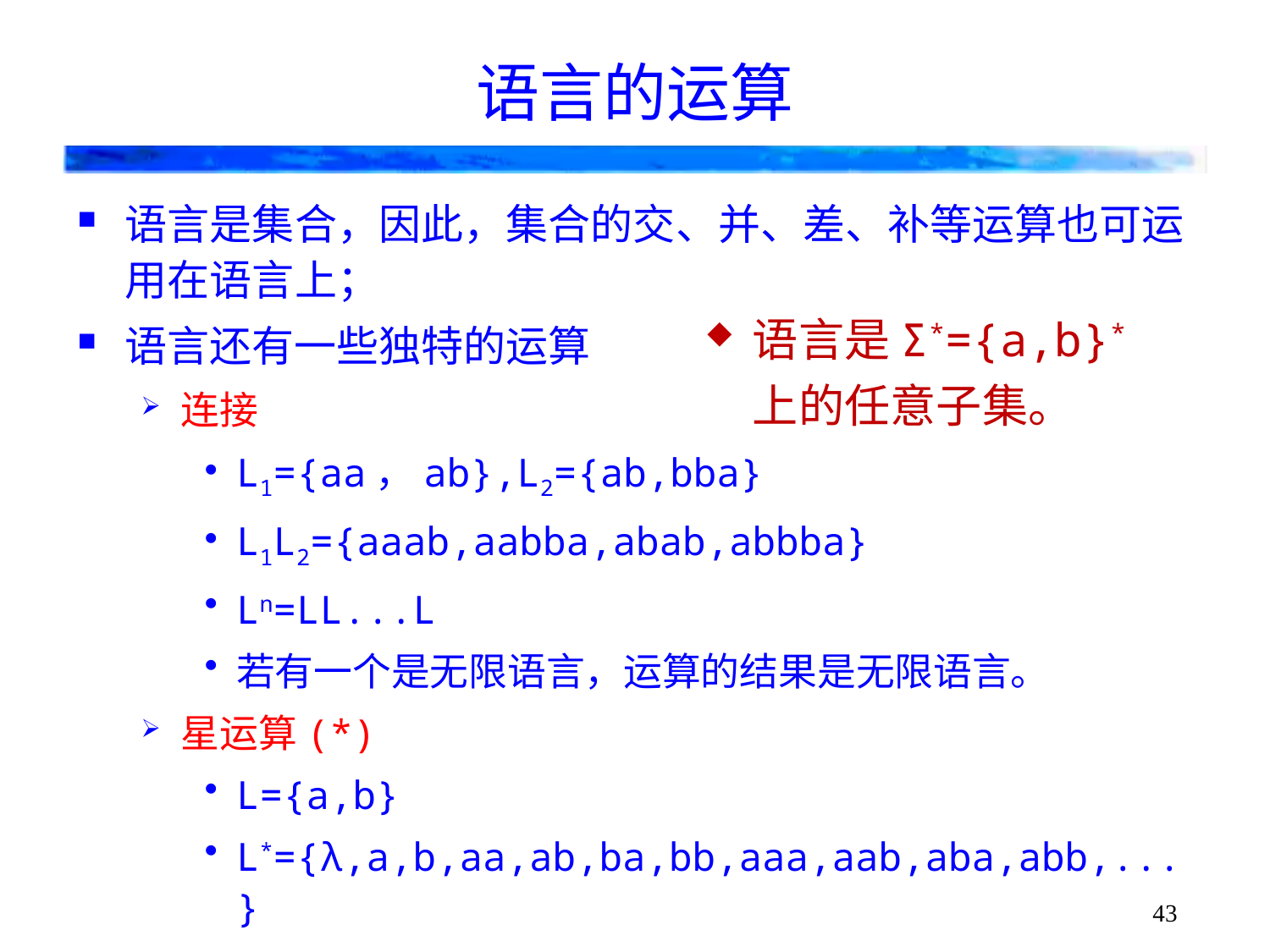

# 语言的运算
语言是集合，因此，集合的交、并、差、补等运算也可运用在语言上；
语言还有一些独特的运算
连接
L1={aa，ab},L2={ab,bba}
L1L2={aaab,aabba,abab,abbba}
Ln=LL...L
若有一个是无限语言，运算的结果是无限语言。
星运算(*)
L={a,b}
L*={λ,a,b,aa,ab,ba,bb,aaa,aab,aba,abb,...}
语言是Σ*={a,b}*上的任意子集。
43